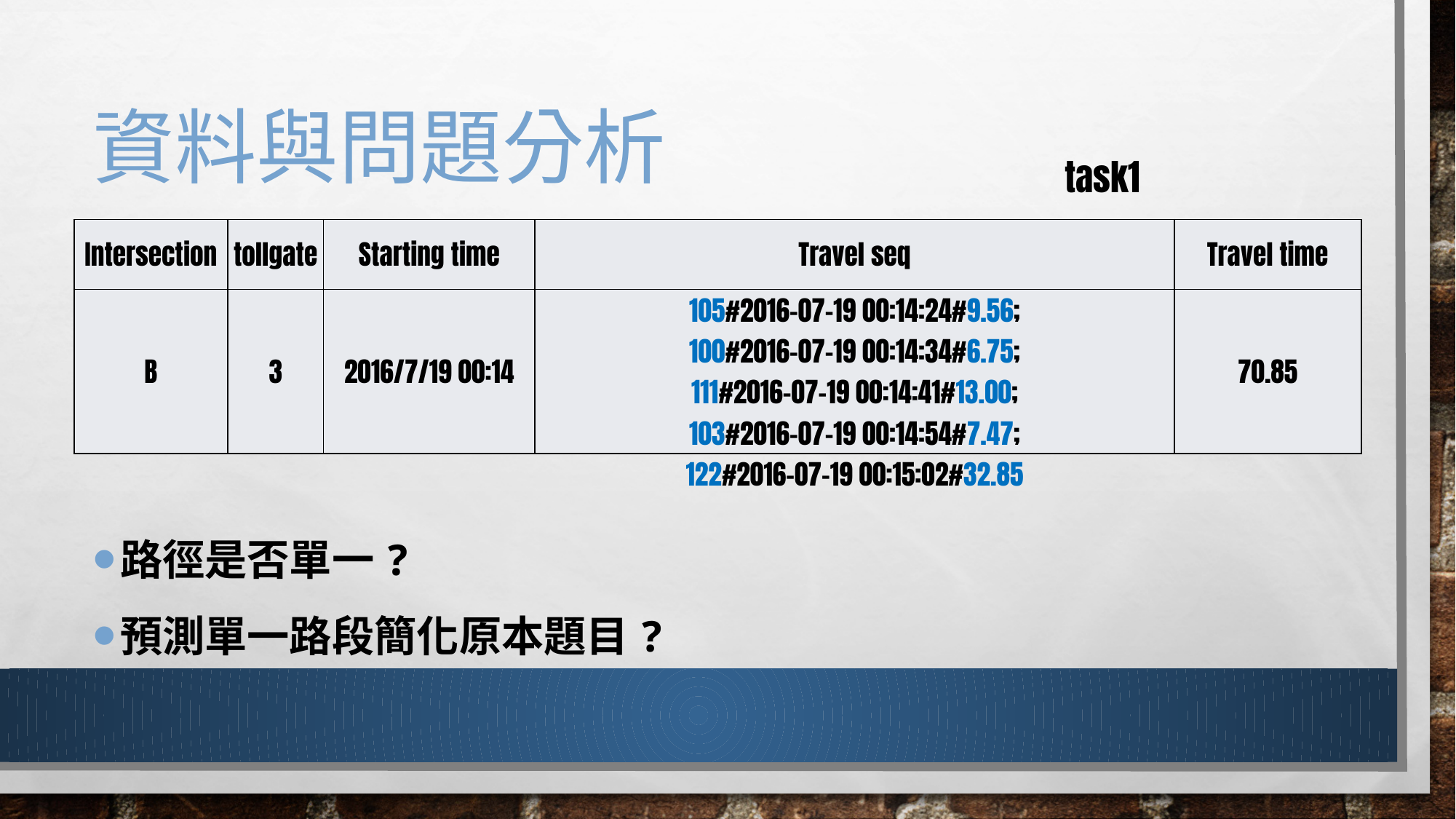

# 資料與問題分析
task1
| Intersection | tollgate | Starting time | Travel seq | Travel time |
| --- | --- | --- | --- | --- |
| B | 3 | 2016/7/19 00:14 | 105#2016-07-19 00:14:24#9.56; 100#2016-07-19 00:14:34#6.75; 111#2016-07-19 00:14:41#13.00; 103#2016-07-19 00:14:54#7.47; 122#2016-07-19 00:15:02#32.85 | 70.85 |

路徑是否單一?
預測單一路段簡化原本題目?